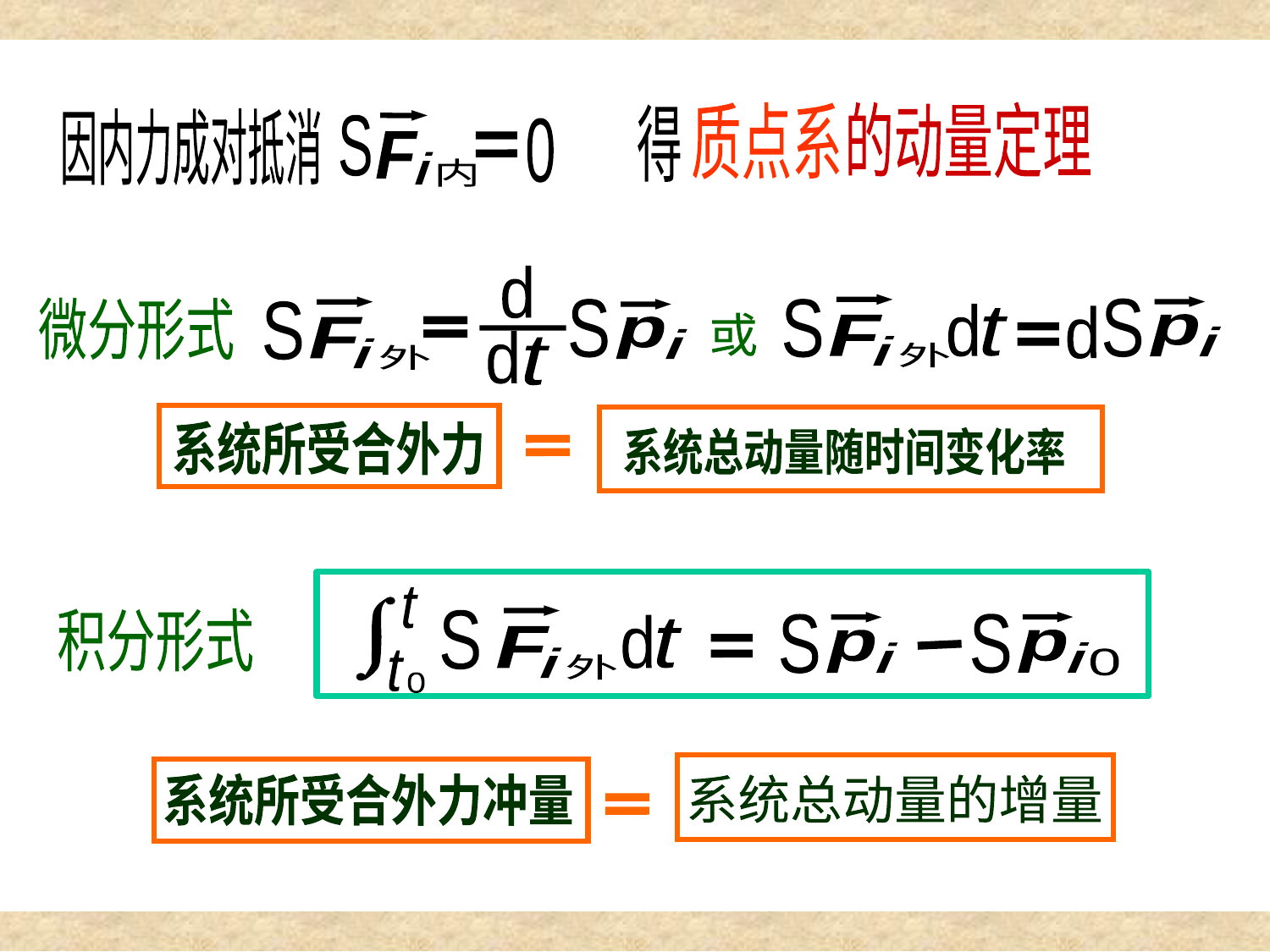

系P定理

质点系的动量定理
质点系
得
因内力成对抵消
Σ

0

F
i
内
d
Σ

p
i

d
t
微分形式
Σ
Σ

F
i
外

p
i
d
d
t

Σ

F
i
外

或

系统所受合外力

系统总动量随时间变化率

t

Σ

F
i
外
Σ

p
i
Σ

p
i
d
t

0
t
0
积分形式

系统所受合外力冲量
系统总动量的增量